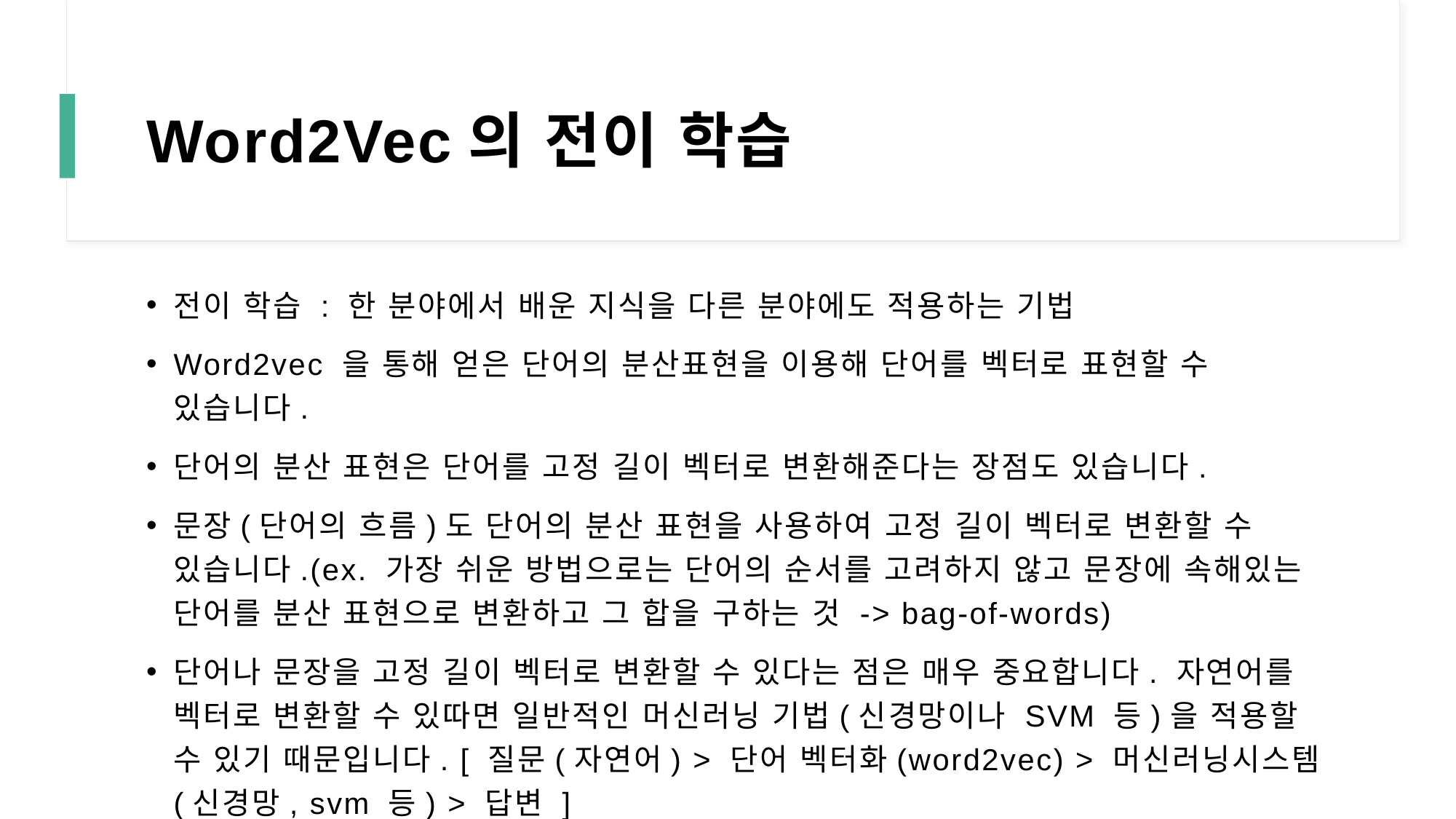

# Word2Vec의 전이 학습
전이 학습 : 한 분야에서 배운 지식을 다른 분야에도 적용하는 기법
Word2vec 을 통해 얻은 단어의 분산표현을 이용해 단어를 벡터로 표현할 수 있습니다.
단어의 분산 표현은 단어를 고정 길이 벡터로 변환해준다는 장점도 있습니다.
문장(단어의 흐름)도 단어의 분산 표현을 사용하여 고정 길이 벡터로 변환할 수 있습니다.(ex. 가장 쉬운 방법으로는 단어의 순서를 고려하지 않고 문장에 속해있는 단어를 분산 표현으로 변환하고 그 합을 구하는 것 -> bag-of-words)
단어나 문장을 고정 길이 벡터로 변환할 수 있다는 점은 매우 중요합니다. 자연어를 벡터로 변환할 수 있따면 일반적인 머신러닝 기법(신경망이나 SVM 등)을 적용할 수 있기 때문입니다. [ 질문(자연어) > 단어 벡터화(word2vec) > 머신러닝시스템(신경망, svm 등) > 답변 ]